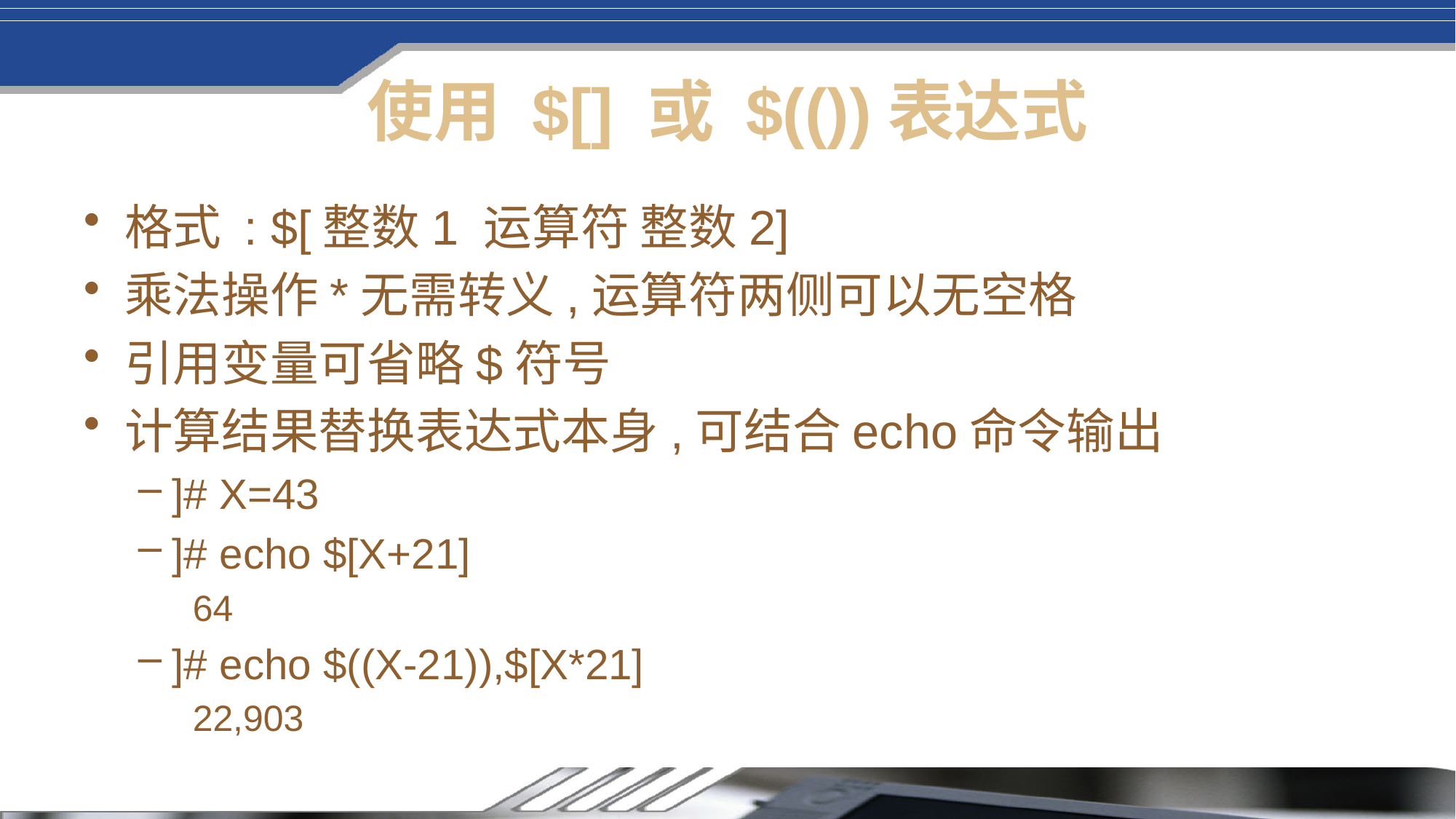

# 使用 $[] 或 $(())表达式
格式 : $[整数1 运算符 整数2]
乘法操作*无需转义,运算符两侧可以无空格
引用变量可省略$符号
计算结果替换表达式本身,可结合echo命令输出
]# X=43
]# echo $[X+21]
64
]# echo $((X-21)),$[X*21]
22,903